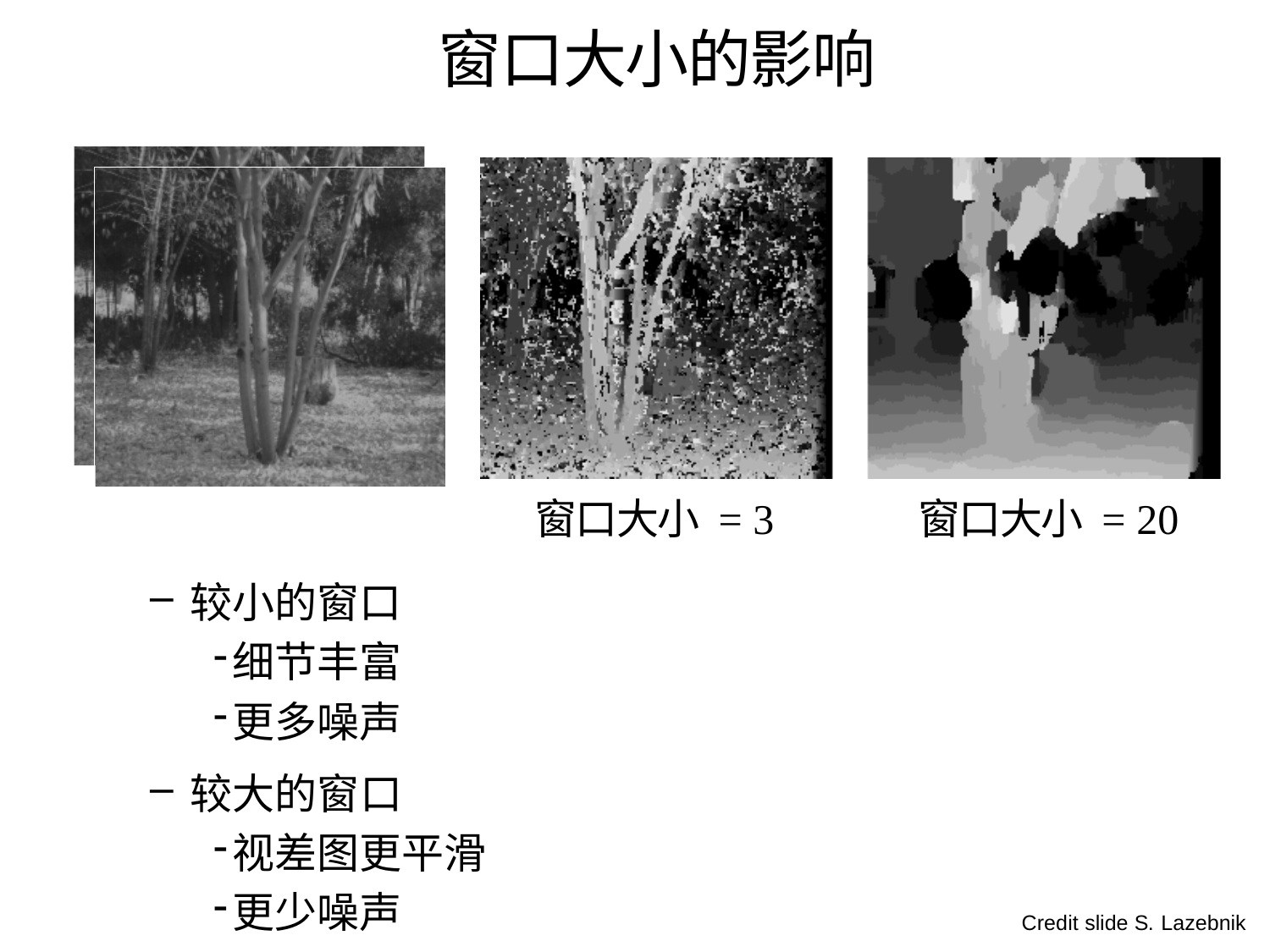

# 窗口大小的影响

窗口大小 = 3
窗口大小 = 20
较小的窗口
细节丰富
更多噪声
较大的窗口
视差图更平滑
更少噪声
Credit slide S. Lazebnik